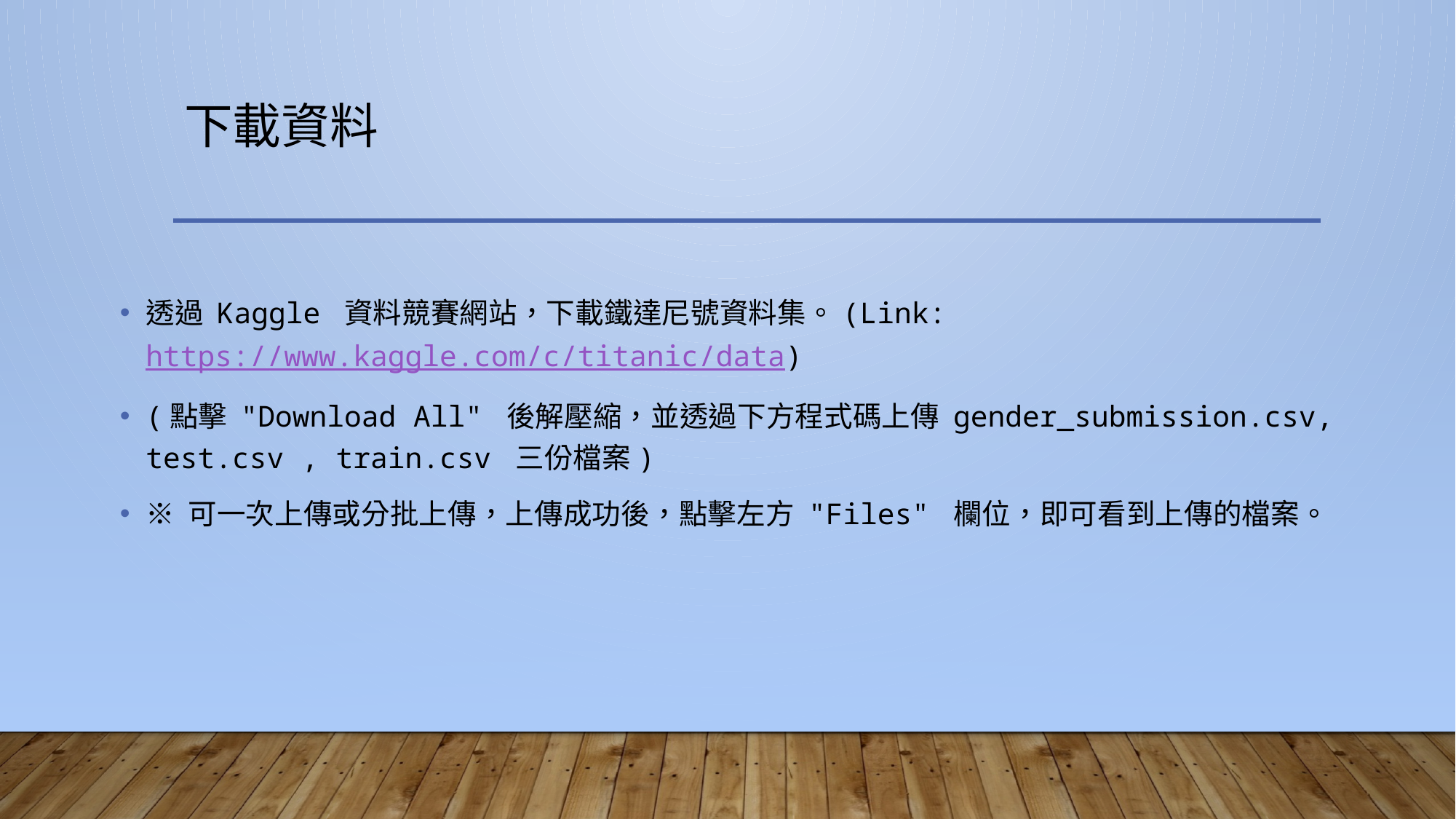

# 下載資料
透過 Kaggle 資料競賽網站，下載鐵達尼號資料集。(Link: https://www.kaggle.com/c/titanic/data)
(點擊 "Download All" 後解壓縮，並透過下方程式碼上傳 gender_submission.csv, test.csv , train.csv 三份檔案)
※ 可一次上傳或分批上傳，上傳成功後，點擊左方 "Files" 欄位，即可看到上傳的檔案。